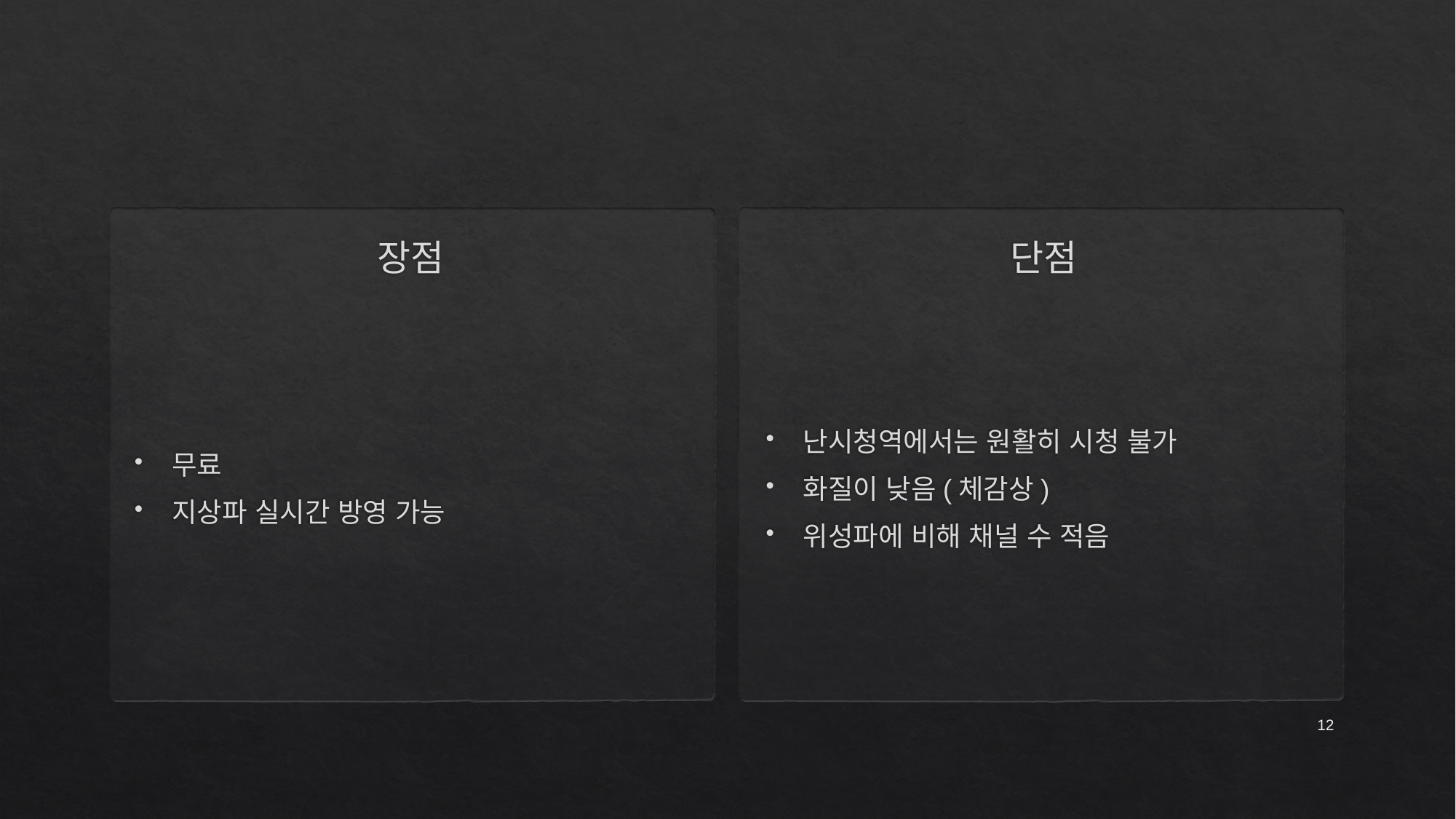

장점
단점
무료
지상파 실시간 방영 가능
난시청역에서는 원활히 시청 불가
화질이 낮음(체감상)
위성파에 비해 채널 수 적음
12